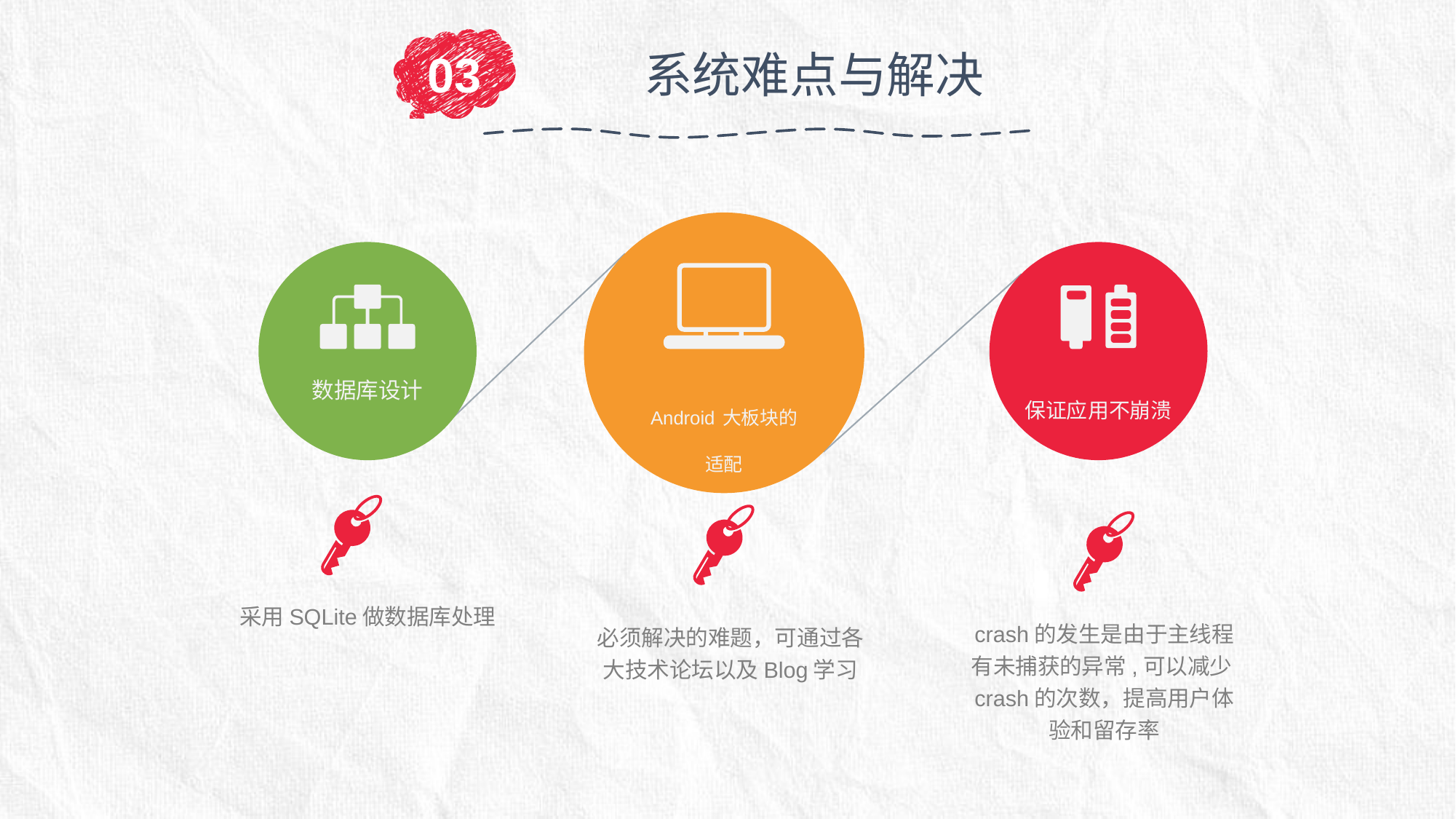

系统难点与解决
  03

Android大板块的适配

数据库设计

保证应用不崩溃

采用SQLite做数据库处理
crash的发生是由于主线程有未捕获的异常,可以减少crash的次数，提高用户体验和留存率
必须解决的难题，可通过各大技术论坛以及Blog学习